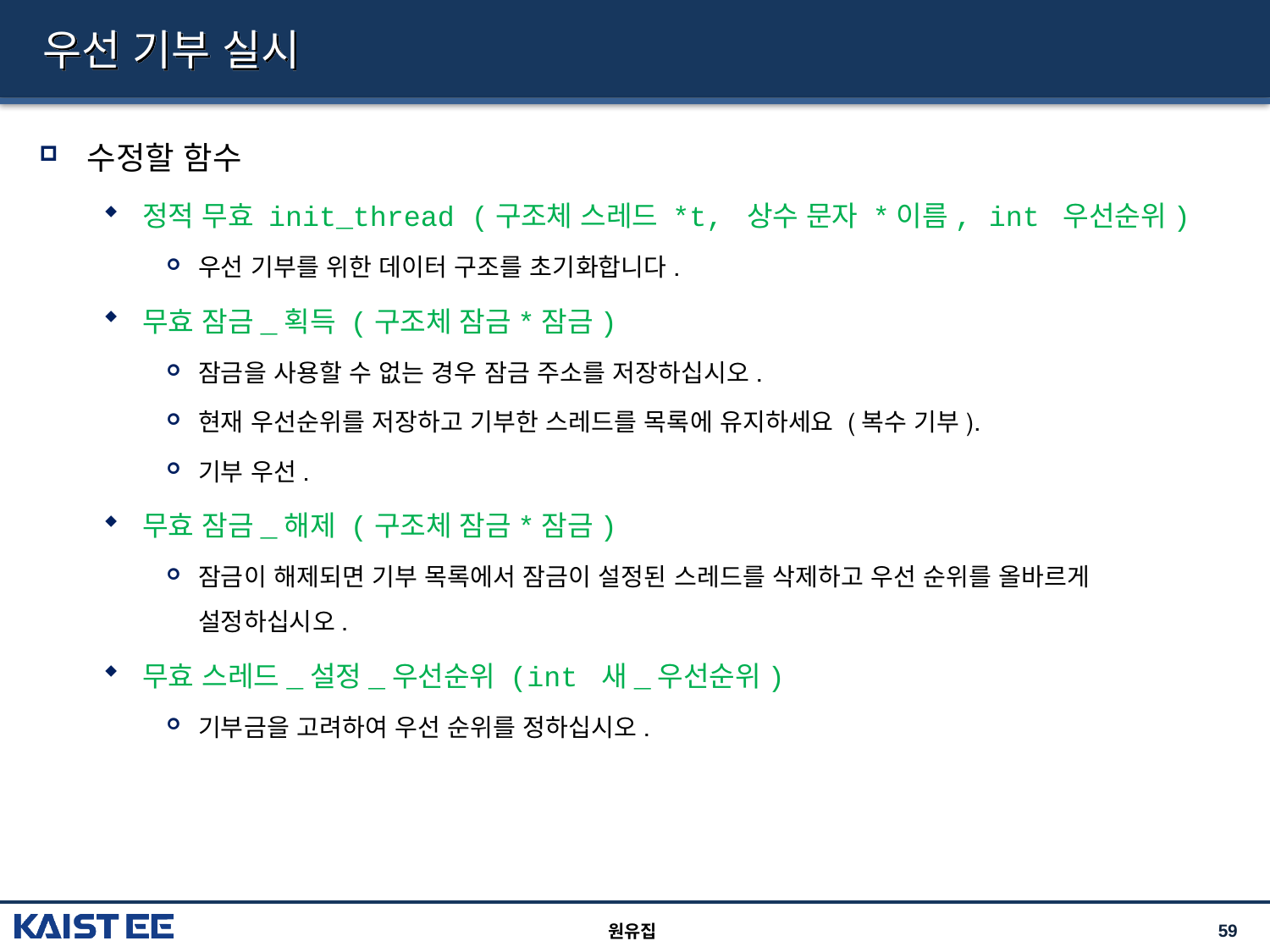

# 우선 기부 실시
수정할 함수
정적 무효 init_thread (구조체 스레드 *t, 상수 문자 *이름, int 우선순위)
우선 기부를 위한 데이터 구조를 초기화합니다.
무효 잠금_획득 (구조체 잠금*잠금)
잠금을 사용할 수 없는 경우 잠금 주소를 저장하십시오.
현재 우선순위를 저장하고 기부한 스레드를 목록에 유지하세요 (복수 기부).
기부 우선.
무효 잠금_해제 (구조체 잠금*잠금)
잠금이 해제되면 기부 목록에서 잠금이 설정된 스레드를 삭제하고 우선 순위를 올바르게 설정하십시오.
무효 스레드_설정_우선순위 (int 새_우선순위)
기부금을 고려하여 우선 순위를 정하십시오.

원유집
59